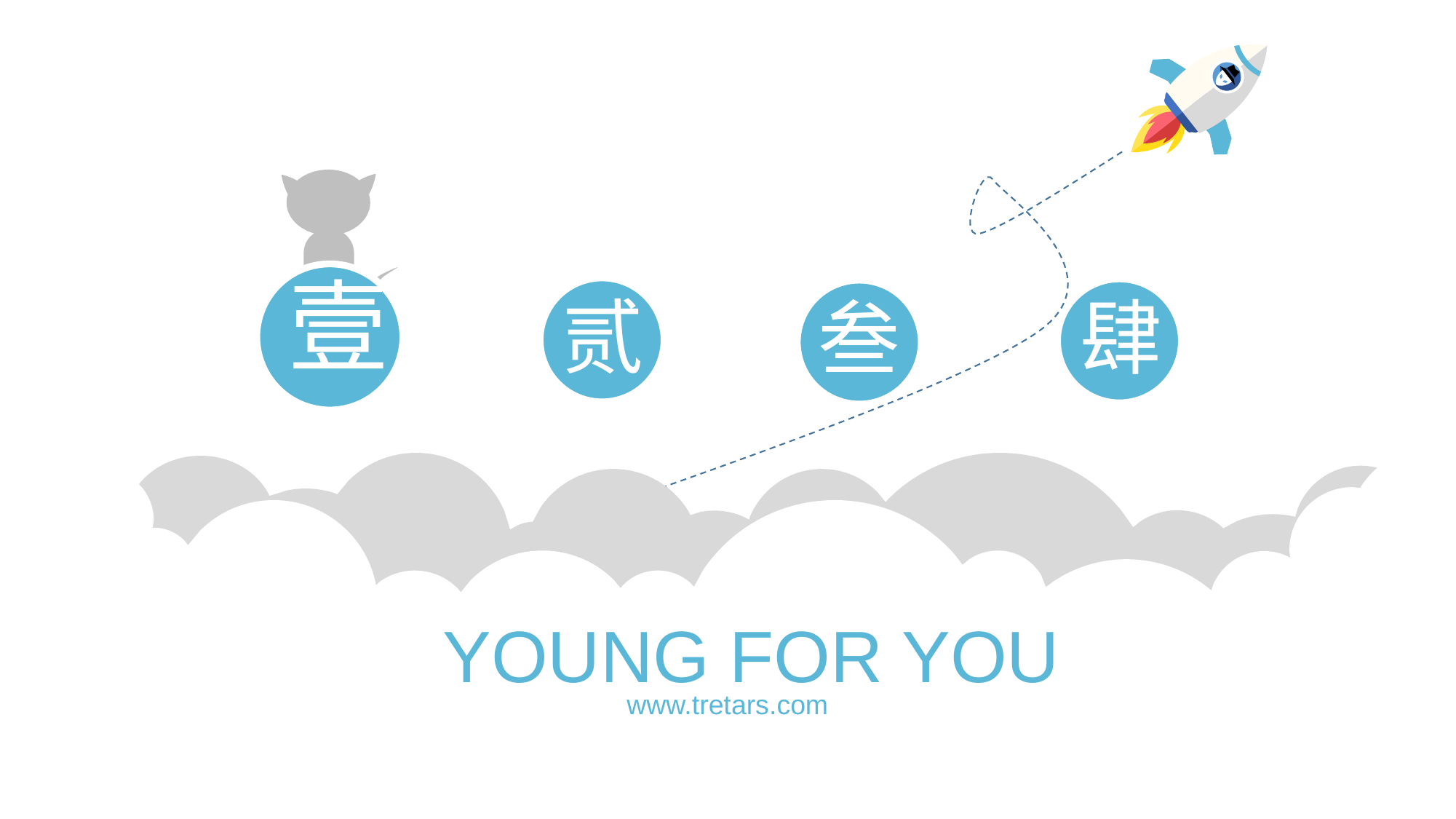

壹

贰

肆

叁

YOUNG FOR YOU
www.tretars.com